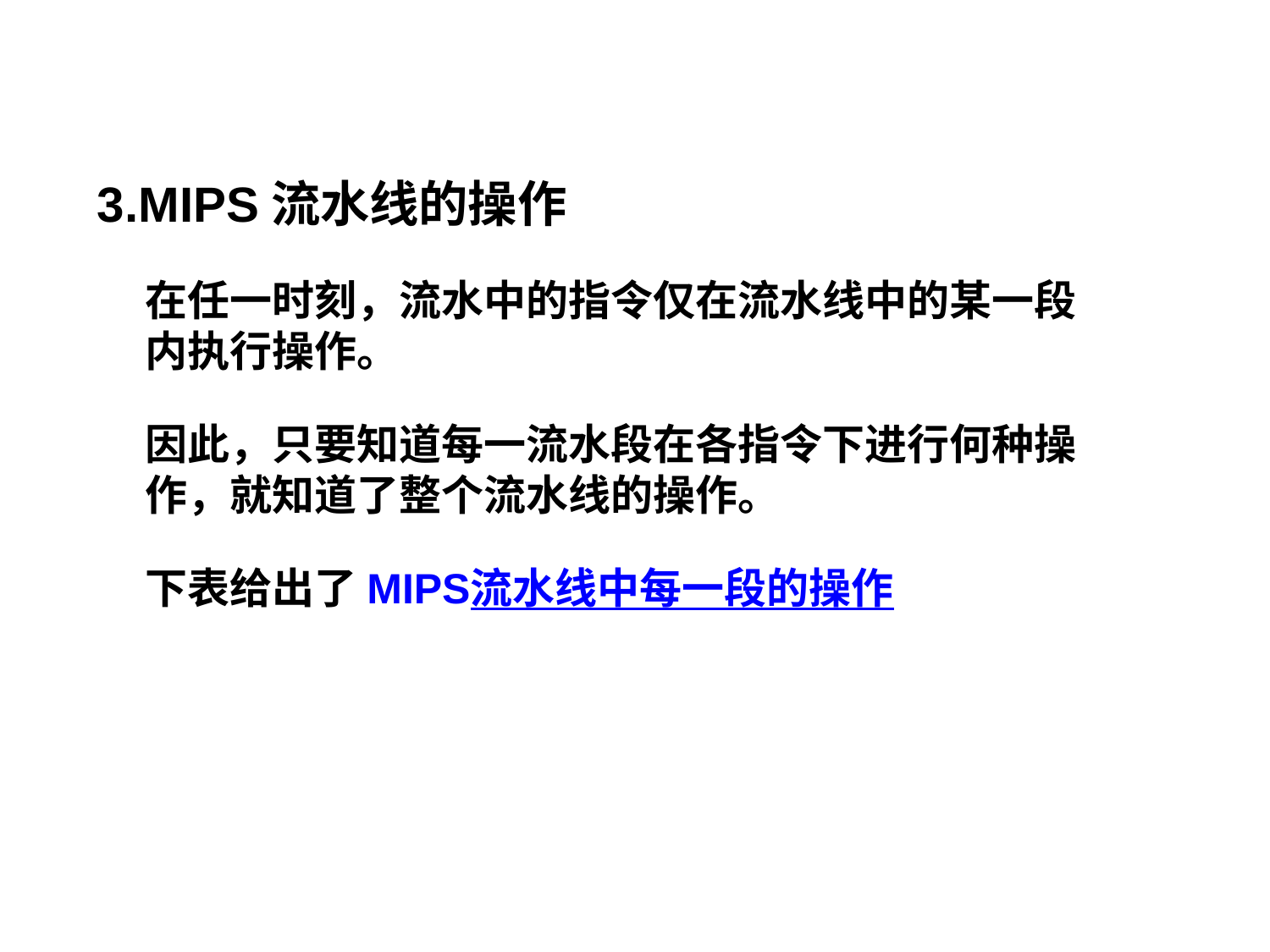

3.MIPS流水线的操作
	在任一时刻，流水中的指令仅在流水线中的某一段内执行操作。
	因此，只要知道每一流水段在各指令下进行何种操作，就知道了整个流水线的操作。
	下表给出了MIPS流水线中每一段的操作